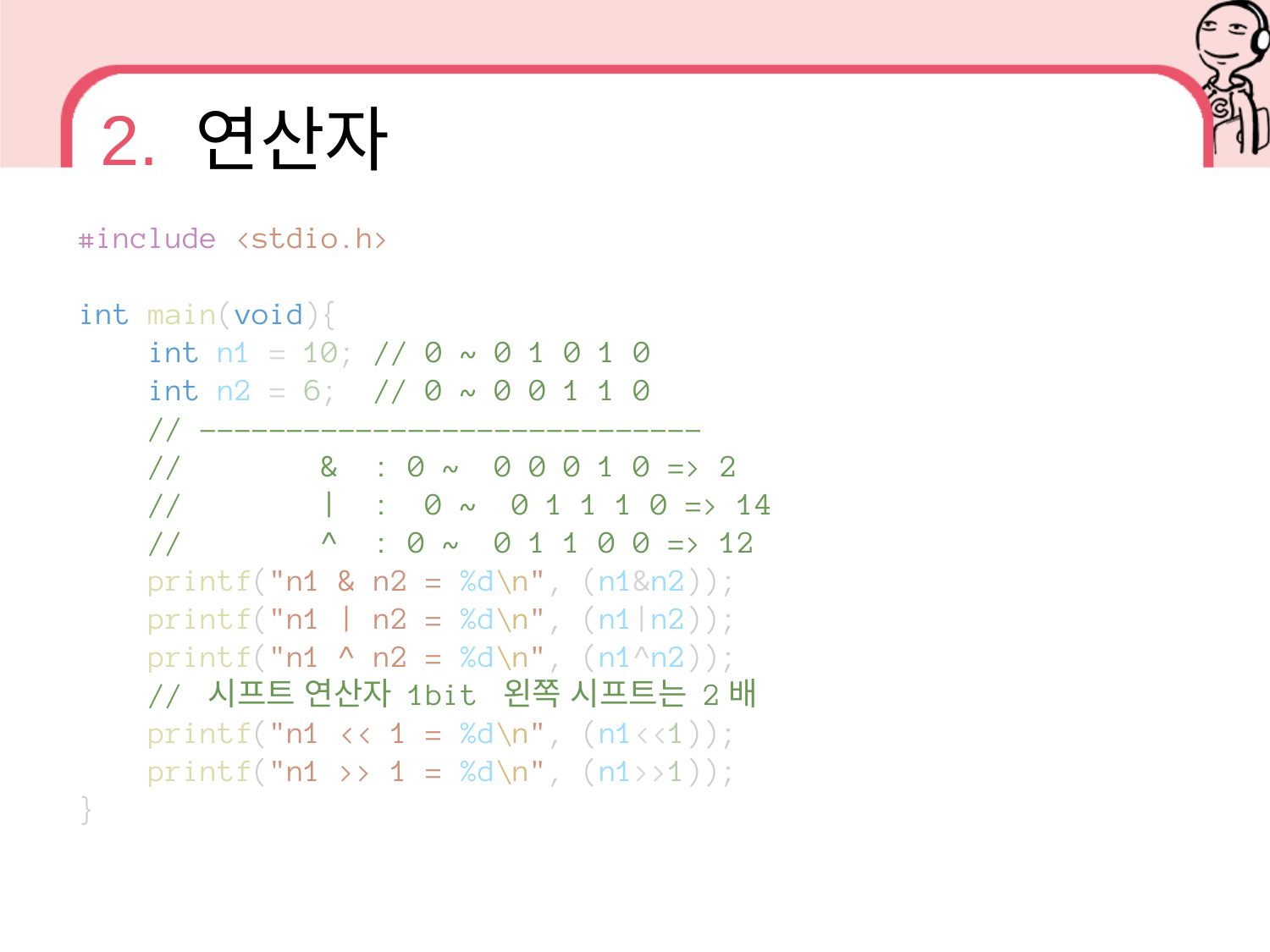

# 2. 연산자
#include <stdio.h>
int main(void){
    int n1 = 10; // 0 ~ 0 1 0 1 0
    int n2 = 6;  // 0 ~ 0 0 1 1 0
    // -----------------------------
    //        &  : 0 ~  0 0 0 1 0 => 2
    //        |  :  0 ~  0 1 1 1 0 => 14
    //        ^  : 0 ~  0 1 1 0 0 => 12
    printf("n1 & n2 = %d\n", (n1&n2));
    printf("n1 | n2 = %d\n", (n1|n2));
    printf("n1 ^ n2 = %d\n", (n1^n2));
    // 시프트 연산자 1bit 왼쪽 시프트는 2배
    printf("n1 << 1 = %d\n", (n1<<1));
    printf("n1 >> 1 = %d\n", (n1>>1));
}